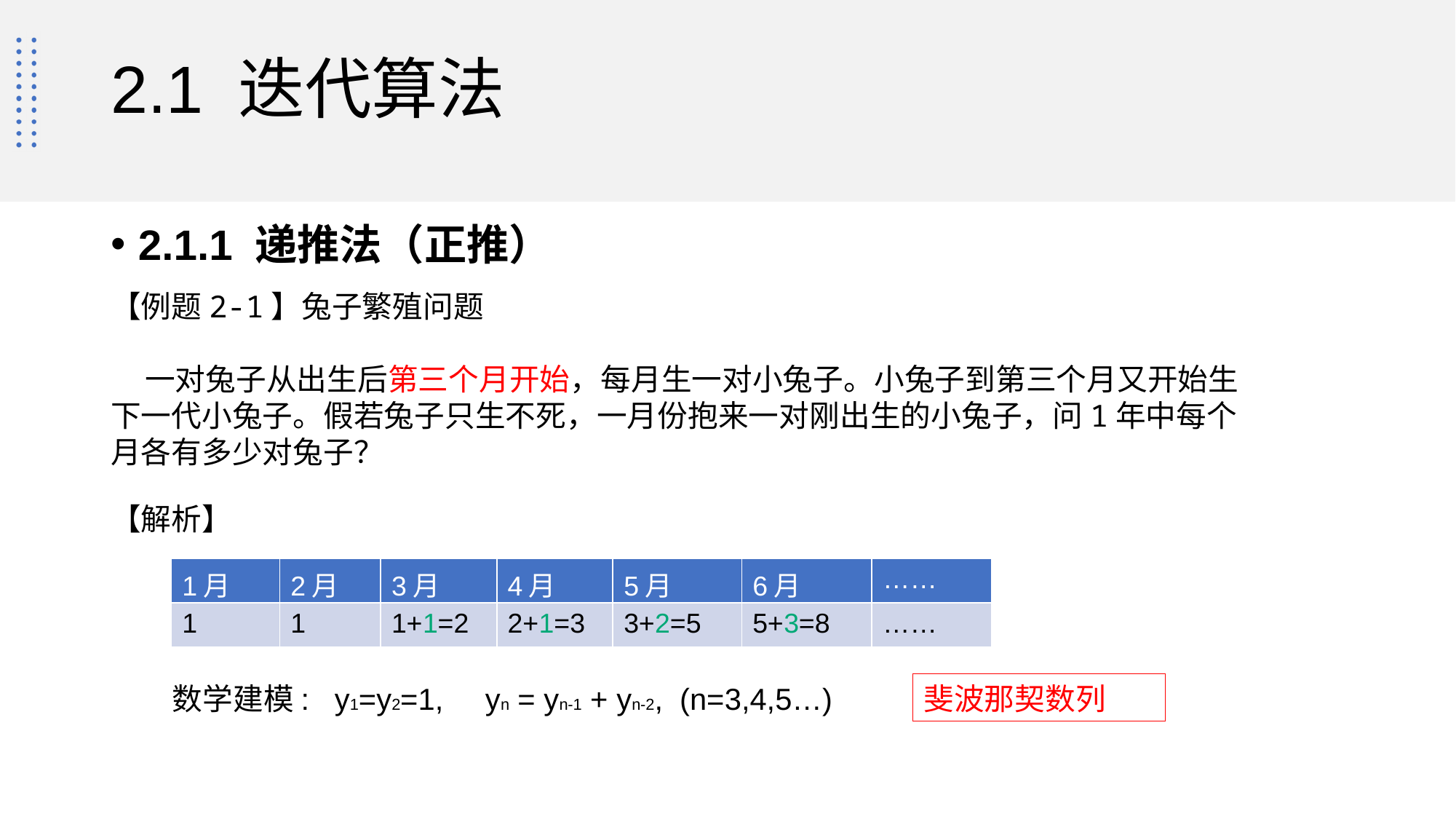

# 2.1 迭代算法
2.1.1 递推法（正推）
【例题2-1】兔子繁殖问题

    一对兔子从出生后第三个月开始，每月生一对小兔子。小兔子到第三个月又开始生下一代小兔子。假若兔子只生不死，一月份抱来一对刚出生的小兔子，问1年中每个月各有多少对兔子？
【解析】
| 1月 | 2月 | 3月 | 4月 | 5月 | 6月 | …… |
| --- | --- | --- | --- | --- | --- | --- |
| 1 | 1 | 1+1=2 | 2+1=3 | 3+2=5 | 5+3=8 | …… |
数学建模:   y1=y2=1,     yn = yn-1 + yn-2,  (n=3,4,5…)
斐波那契数列